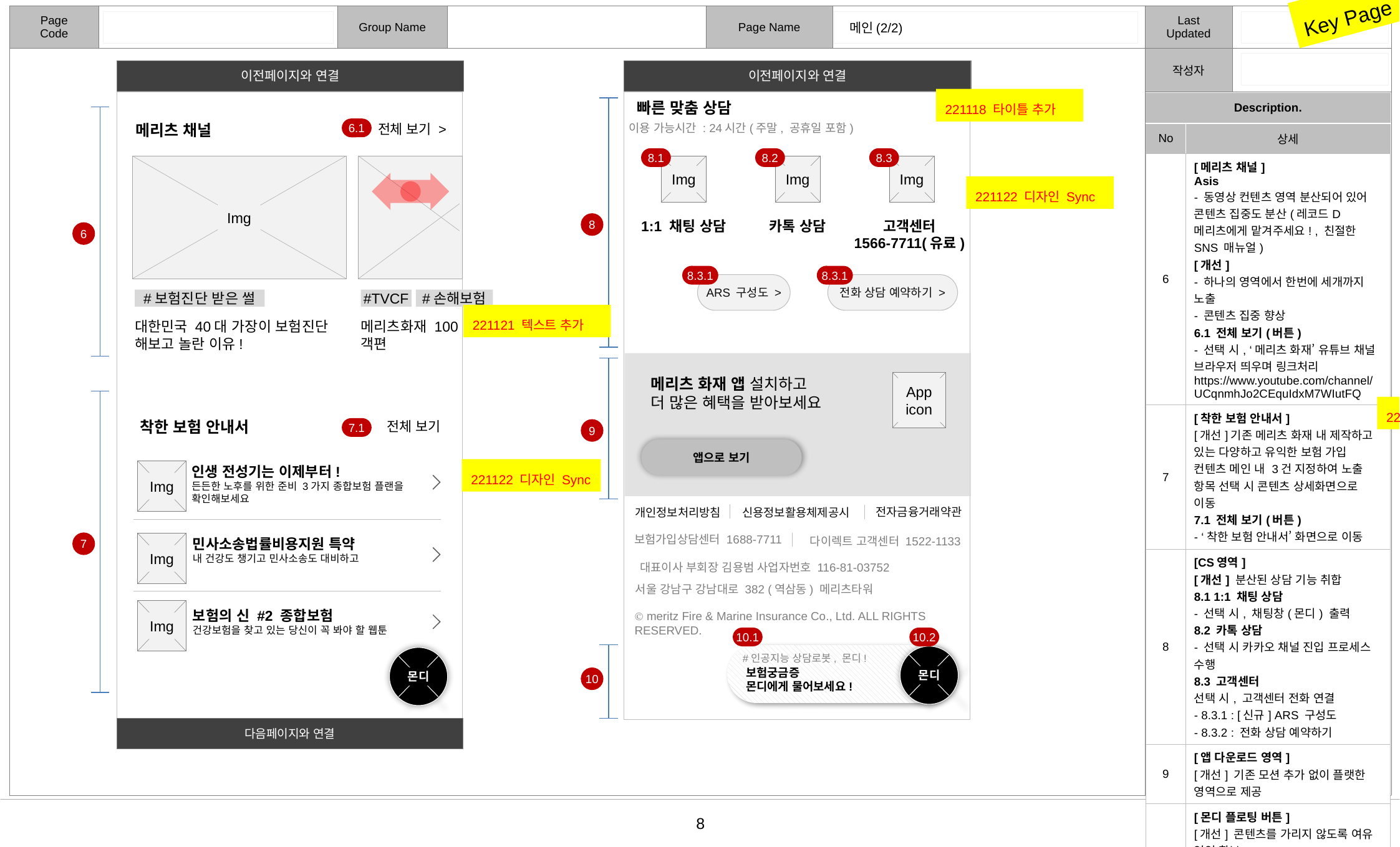

Key Page

메인(2/2)

이전페이지와 연결
이전페이지와 연결
221118 타이틀 추가
| Description. |  |
| --- | --- |
| No | 상세 |
| 6 | [메리츠 채널] Asis - 동영상 컨텐츠 영역 분산되어 있어 콘텐츠 집중도 분산(레코드D 메리츠에게 맡겨주세요! , 친절한 SNS 매뉴얼) [개선] - 하나의 영역에서 한번에 세개까지 노출 - 콘텐츠 집중 향상 6.1 전체 보기(버튼) - 선택 시, ‘메리츠 화재’ 유튜브 채널 브라우저 띄우며 링크처리 https://www.youtube.com/channel/UCqnmhJo2CEquIdxM7WIutFQ |
| 7 | [착한 보험 안내서] [개선]기존 메리츠 화재 내 제작하고 있는 다양하고 유익한 보험 가입 컨텐츠 메인 내 3건 지정하여 노출 항목 선택 시 콘텐츠 상세화면으로 이동 7.1 전체 보기(버튼) - ‘착한 보험 안내서’ 화면으로 이동 |
| 8 | [CS영역] [개선] 분산된 상담 기능 취합 8.1 1:1 채팅 상담 - 선택 시, 채팅창(몬디) 출력 8.2 카톡 상담 - 선택 시 카카오 채널 진입 프로세스 수행 8.3 고객센터 선택 시, 고객센터 전화 연결 - 8.3.1 : [신규] ARS 구성도 - 8.3.2 : 전화 상담 예약하기 |
| 9 | [앱 다운로드 영역] [개선] 기존 모션 추가 없이 플랫한 영역으로 제공 |
| 10 | [몬디 플로팅 버튼] [개선] 콘텐츠를 가리지 않도록 여유 영역 확보 - 스크롤 시, 우측 하단 고정 플로팅 (10.1) 문구 영역 : 메인 화면 진입 시, 노출 > 3초 유지 > 히든 (10.2) 액션 버튼 : 선택 시, 몬디 채팅상담화면으로 이동 |
빠른 맞춤 상담
6.1
메리츠 채널
전체 보기 >
이용 가능시간 : 24시간(주말, 공휴일 포함)
8.1
8.2
8.3
Img

Img

Img

Img

221122 디자인 Sync
8
1:1 채팅 상담
카톡 상담
고객센터
1566-7711(유료)
6
8.3.1
8.3.1
전화 상담 예약하기 >
ARS 구성도 >
#보험진단 받은 썰
#TVCF
#손해보험
221121 텍스트 추가
대한민국 40대 가장이 보험진단 해보고 놀란 이유!
메리츠화재 100
객편

App
icon
메리츠 화재 앱 설치하고
더 많은 혜택을 받아보세요
앱으로 보기
221122 디자인 Sync
착한 보험 안내서
전체 보기
7.1
9
인생 전성기는 이제부터!
든든한 노후를 위한 준비 3가지 종합보험 플랜을
확인해보세요

Img

221122 디자인 Sync
전자금융거래약관
신용정보활용체제공시
개인정보처리방침
보험가입상담센터 1688-7711
다이렉트 고객센터 1522-1133
대표이사 부회장 김용범 사업자번호 116-81-03752
서울 강남구 강남대로 382 (역삼동) 메리츠타워
Ⓒ meritz Fire & Marine Insurance Co., Ltd. ALL RIGHTS RESERVED.
민사소송법률비용지원 특약
내 건강도 챙기고 민사소송도 대비하고
7

Img

Img
보험의 신 #2 종합보험
건강보험을 찾고 있는 당신이 꼭 봐야 할 웹툰

10.1
10.2

몬디

몬디
#인공지능 상담로봇, 몬디!
보험궁금증
몬디에게 물어보세요!
10
다음페이지와 연결